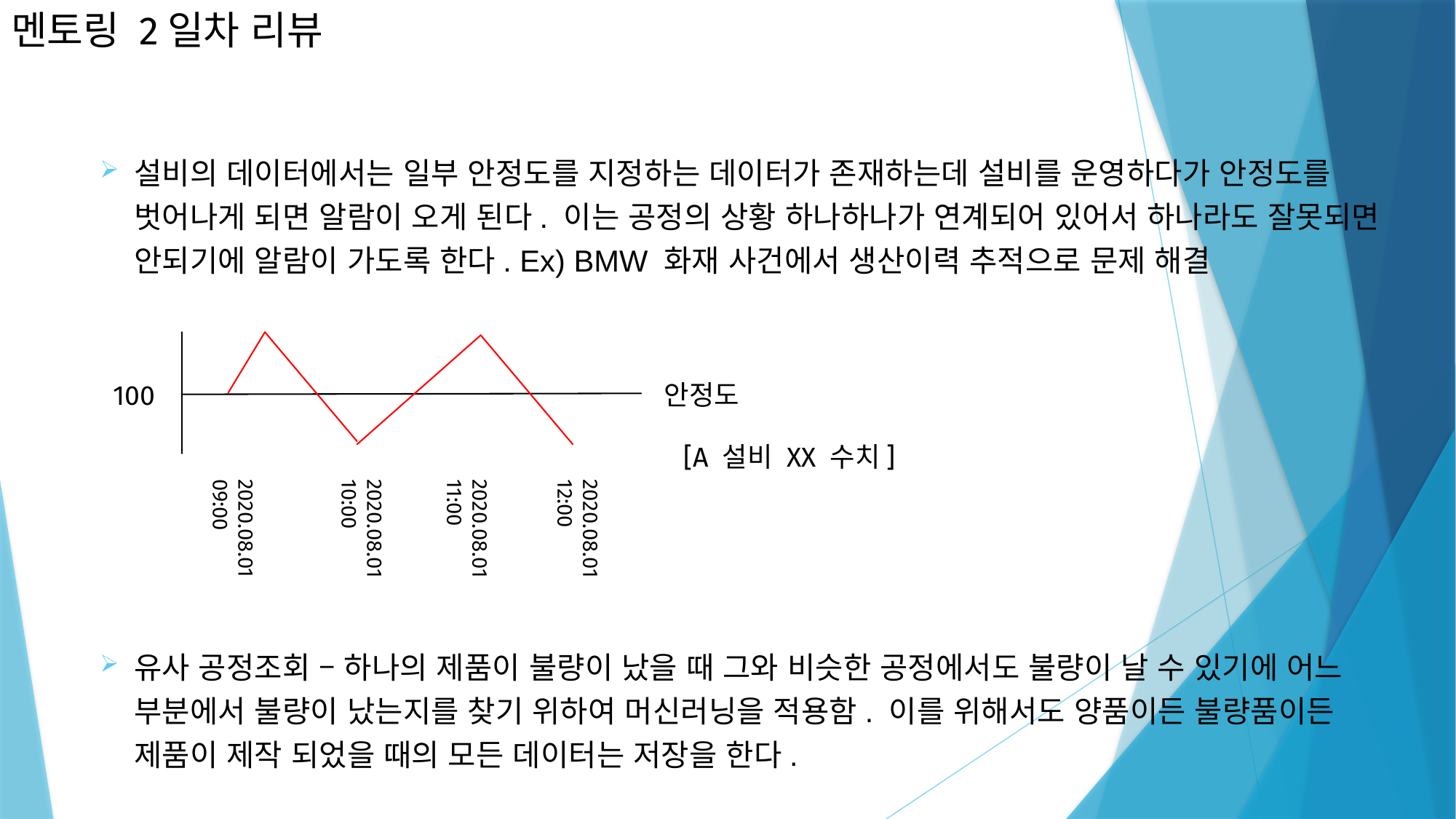

# 멘토링 2일차 리뷰

설비의 데이터에서는 일부 안정도를 지정하는 데이터가 존재하는데 설비를 운영하다가 안정도를 벗어나게 되면 알람이 오게 된다. 이는 공정의 상황 하나하나가 연계되어 있어서 하나라도 잘못되면 안되기에 알람이 가도록 한다. Ex) BMW 화재 사건에서 생산이력 추적으로 문제 해결

유사 공정조회 – 하나의 제품이 불량이 났을 때 그와 비슷한 공정에서도 불량이 날 수 있기에 어느 부분에서 불량이 났는지를 찾기 위하여 머신러닝을 적용함. 이를 위해서도 양품이든 불량품이든 제품이 제작 되었을 때의 모든 데이터는 저장을 한다.

100
안정도
[A 설비 XX 수치]
2020.08.01
09:00
2020.08.01
10:00
2020.08.01
11:00
2020.08.01
12:00